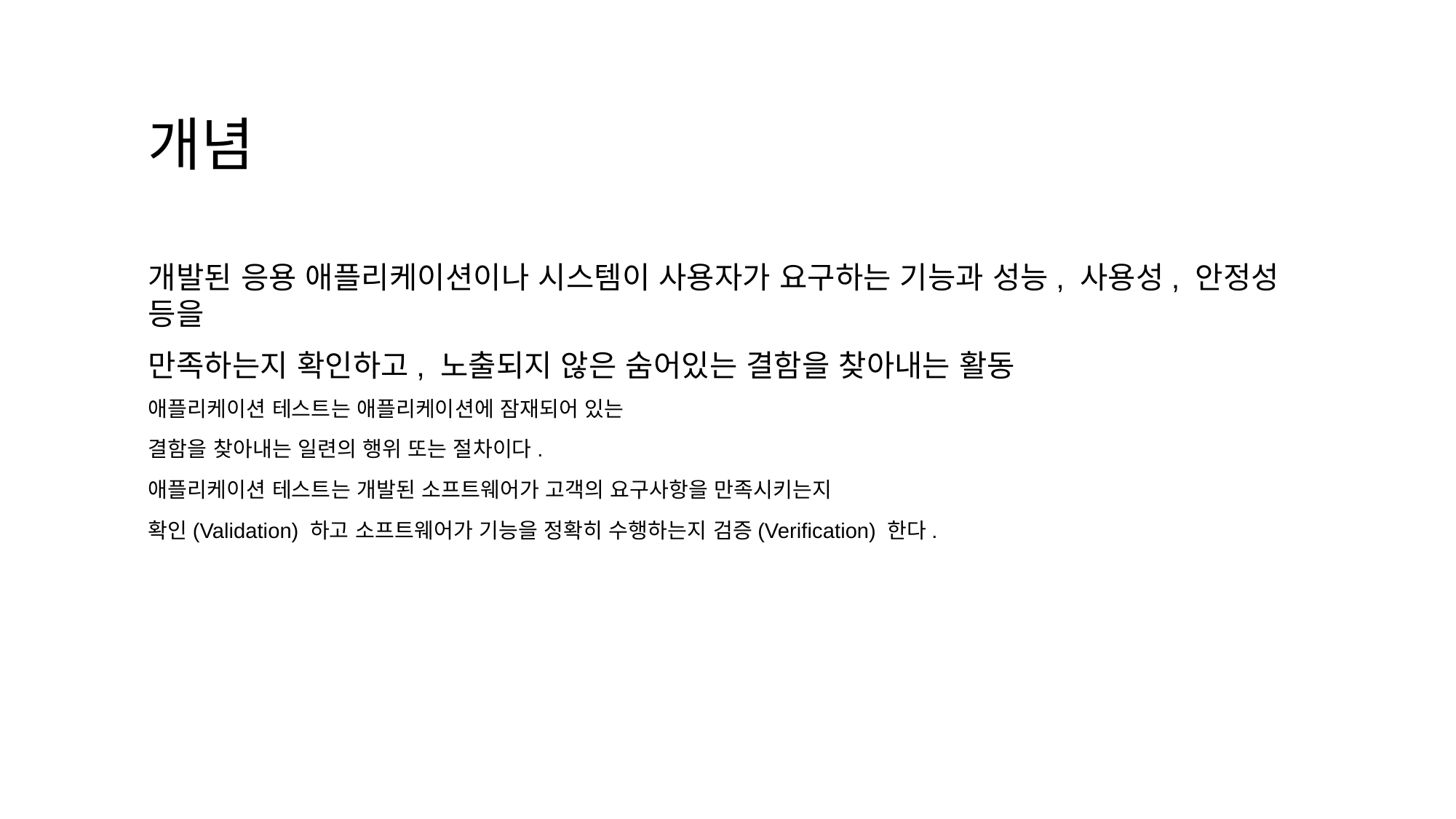

# 개념
개발된 응용 애플리케이션이나 시스템이 사용자가 요구하는 기능과 성능, 사용성, 안정성 등을
만족하는지 확인하고, 노출되지 않은 숨어있는 결함을 찾아내는 활동
애플리케이션 테스트는 애플리케이션에 잠재되어 있는
결함을 찾아내는 일련의 행위 또는 절차이다.
애플리케이션 테스트는 개발된 소프트웨어가 고객의 요구사항을 만족시키는지
확인(Validation) 하고 소프트웨어가 기능을 정확히 수행하는지 검증(Verification) 한다.